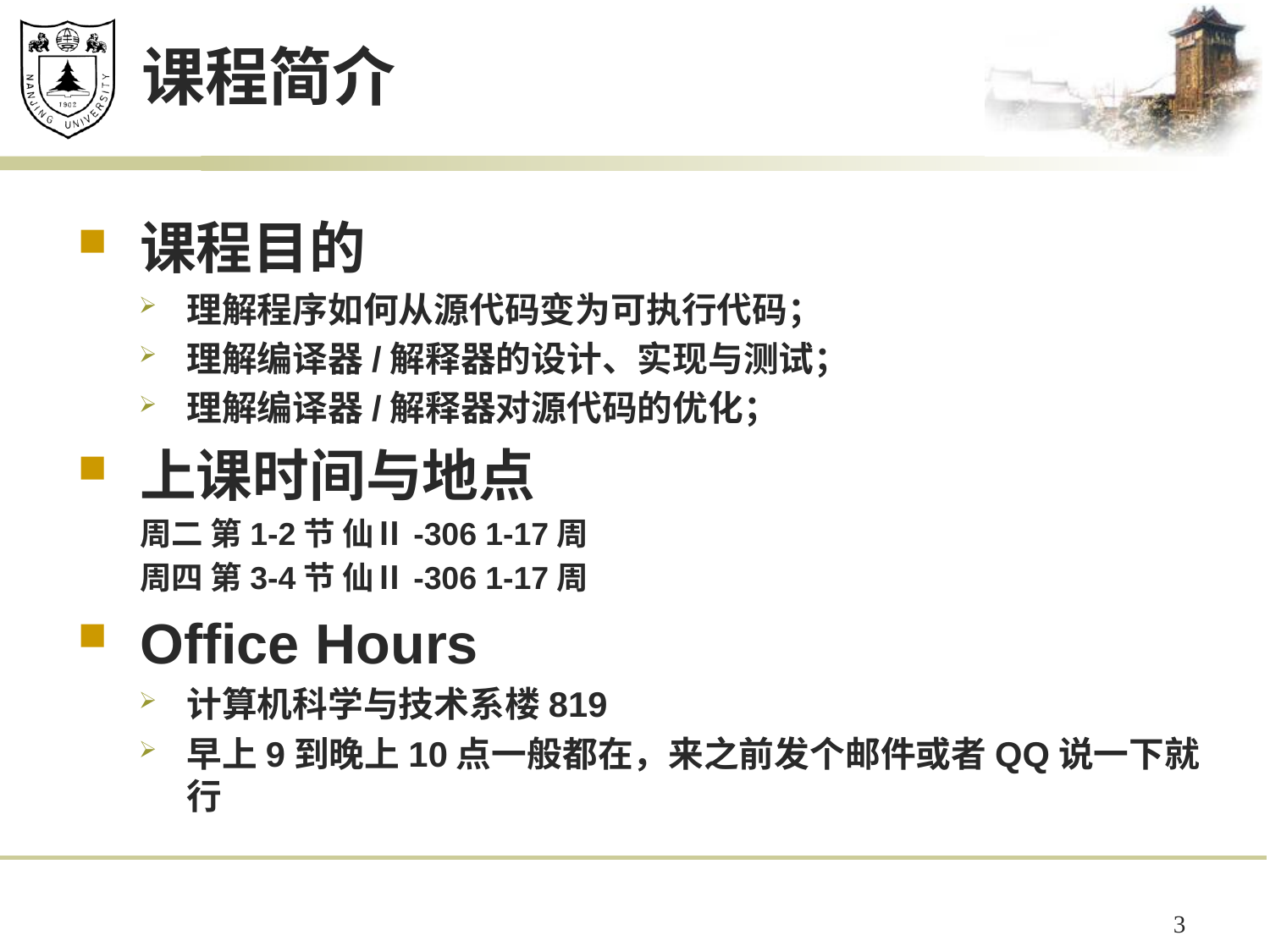

# 课程简介
课程目的
理解程序如何从源代码变为可执行代码；
理解编译器/解释器的设计、实现与测试；
理解编译器/解释器对源代码的优化；
上课时间与地点
周二 第1-2节 仙Ⅱ-306 1-17周
周四 第3-4节 仙Ⅱ-306 1-17周
Office Hours
计算机科学与技术系楼819
早上9到晚上10点一般都在，来之前发个邮件或者QQ说一下就行